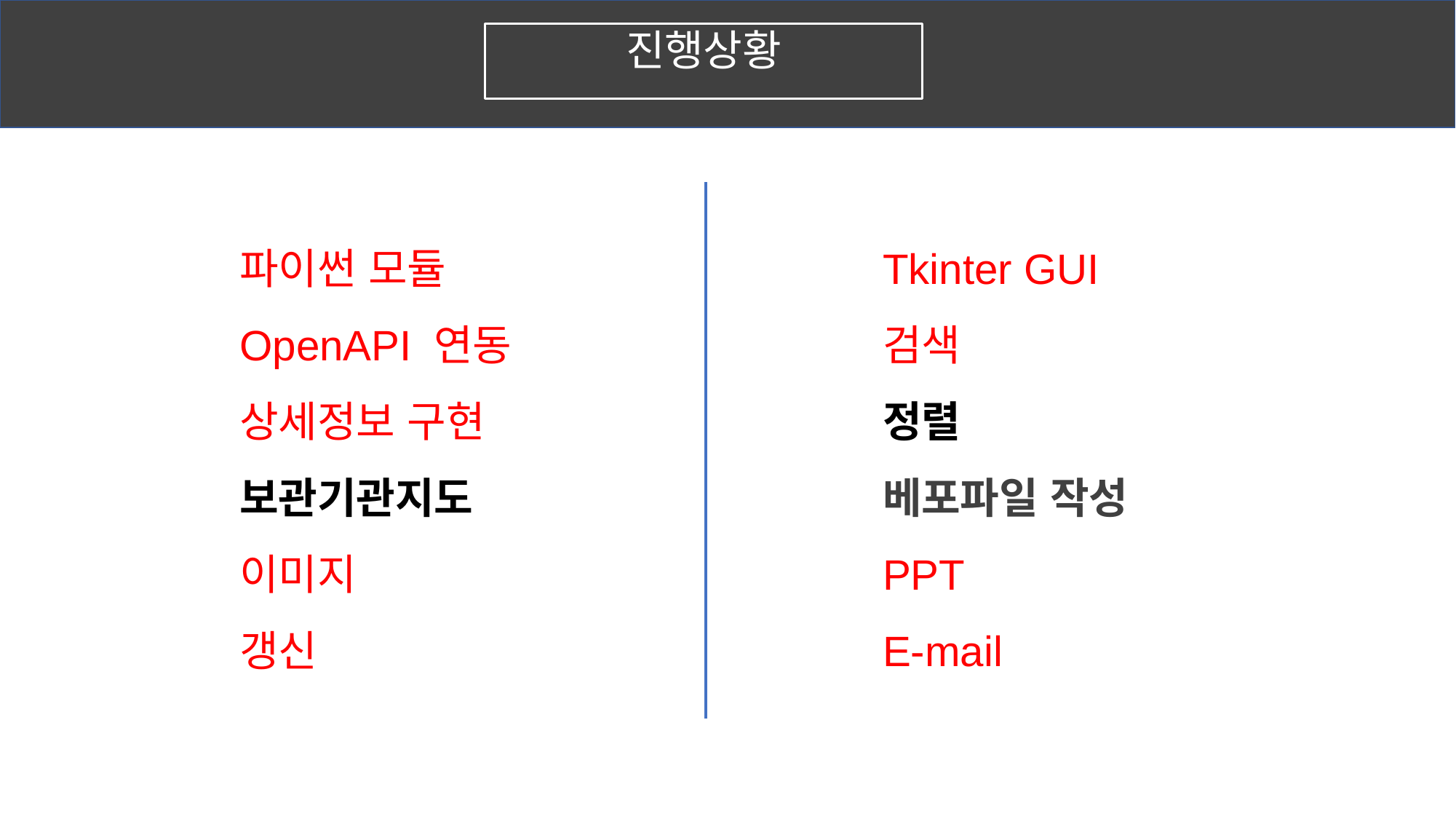

진행상황

파이썬 모듈
OpenAPI 연동
상세정보 구현
보관기관지도
이미지
갱신
Tkinter GUI
검색
정렬
베포파일 작성
PPT
E-mail